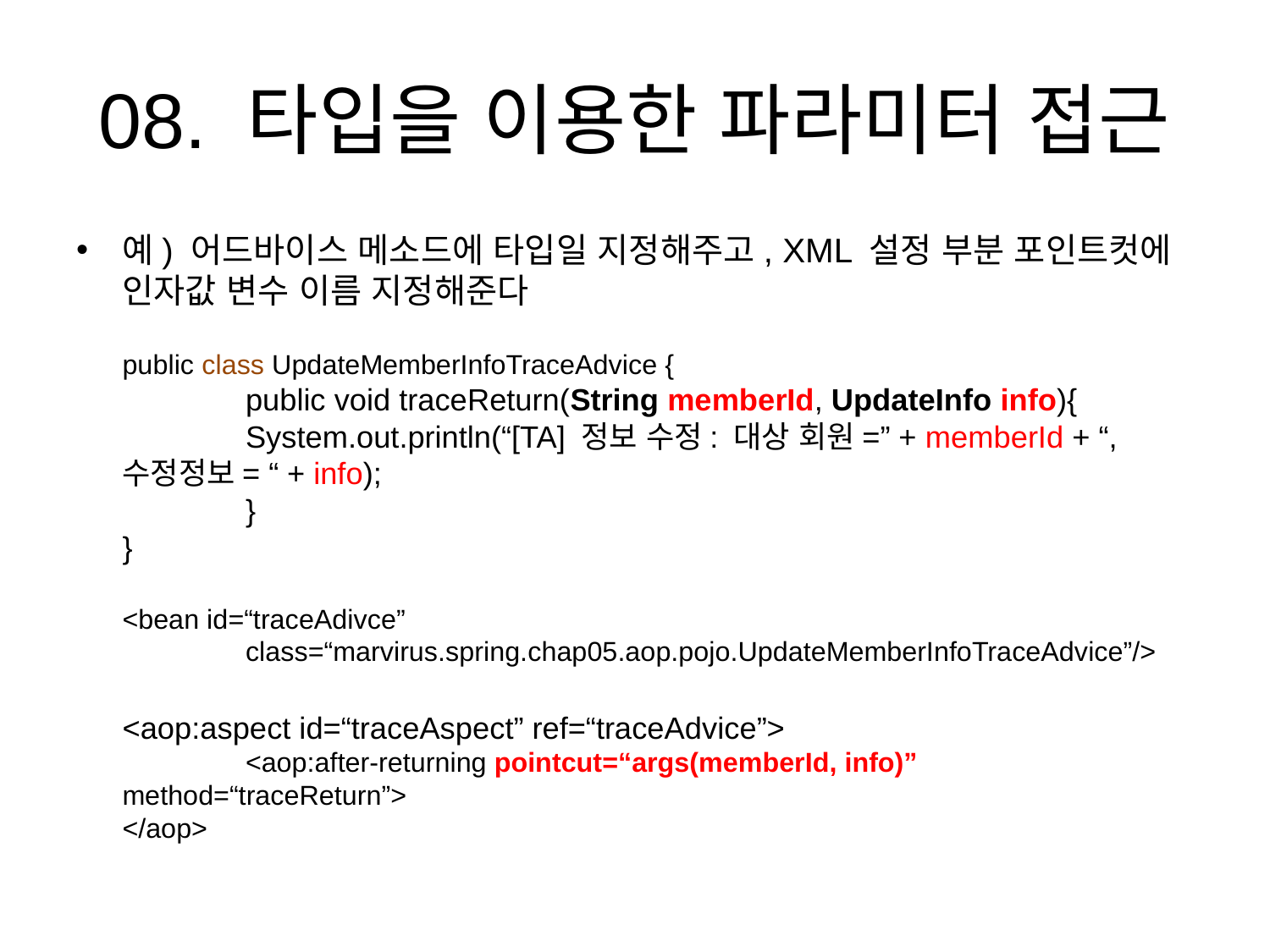

# 08. 타입을 이용한 파라미터 접근
예) 어드바이스 메소드에 타입일 지정해주고, XML 설정 부분 포인트컷에 인자값 변수 이름 지정해준다
public class UpdateMemberInfoTraceAdvice {
	public void traceReturn(String memberId, UpdateInfo info){
		System.out.println(“[TA] 정보 수정: 대상 회원=” + memberId + “, 수정정보= “ + info);
	}
}
<bean id=“traceAdivce”
	class=“marvirus.spring.chap05.aop.pojo.UpdateMemberInfoTraceAdvice”/>
<aop:aspect id=“traceAspect” ref=“traceAdvice”>
	<aop:after-returning pointcut=“args(memberId, info)” 			method=“traceReturn”>
</aop>